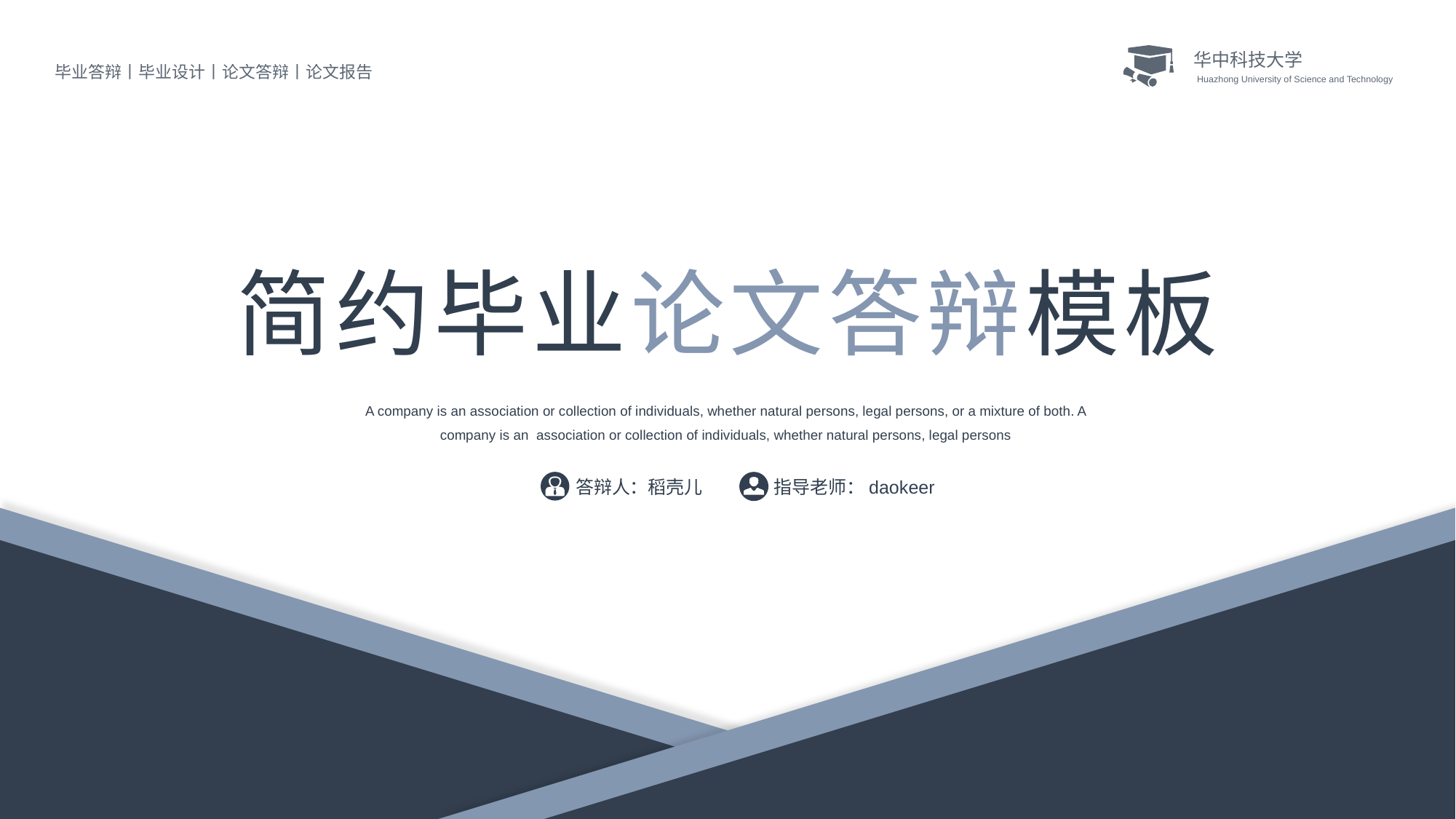

华中科技大学

毕业答辩丨毕业设计丨论文答辩丨论文报告
Huazhong University of Science and Technology
简约毕业论文答辩模板
A company is an association or collection of individuals, whether natural persons, legal persons, or a mixture of both. A company is an  association or collection of individuals, whether natural persons, legal persons
答辩人：稻壳儿
指导老师：daokeer